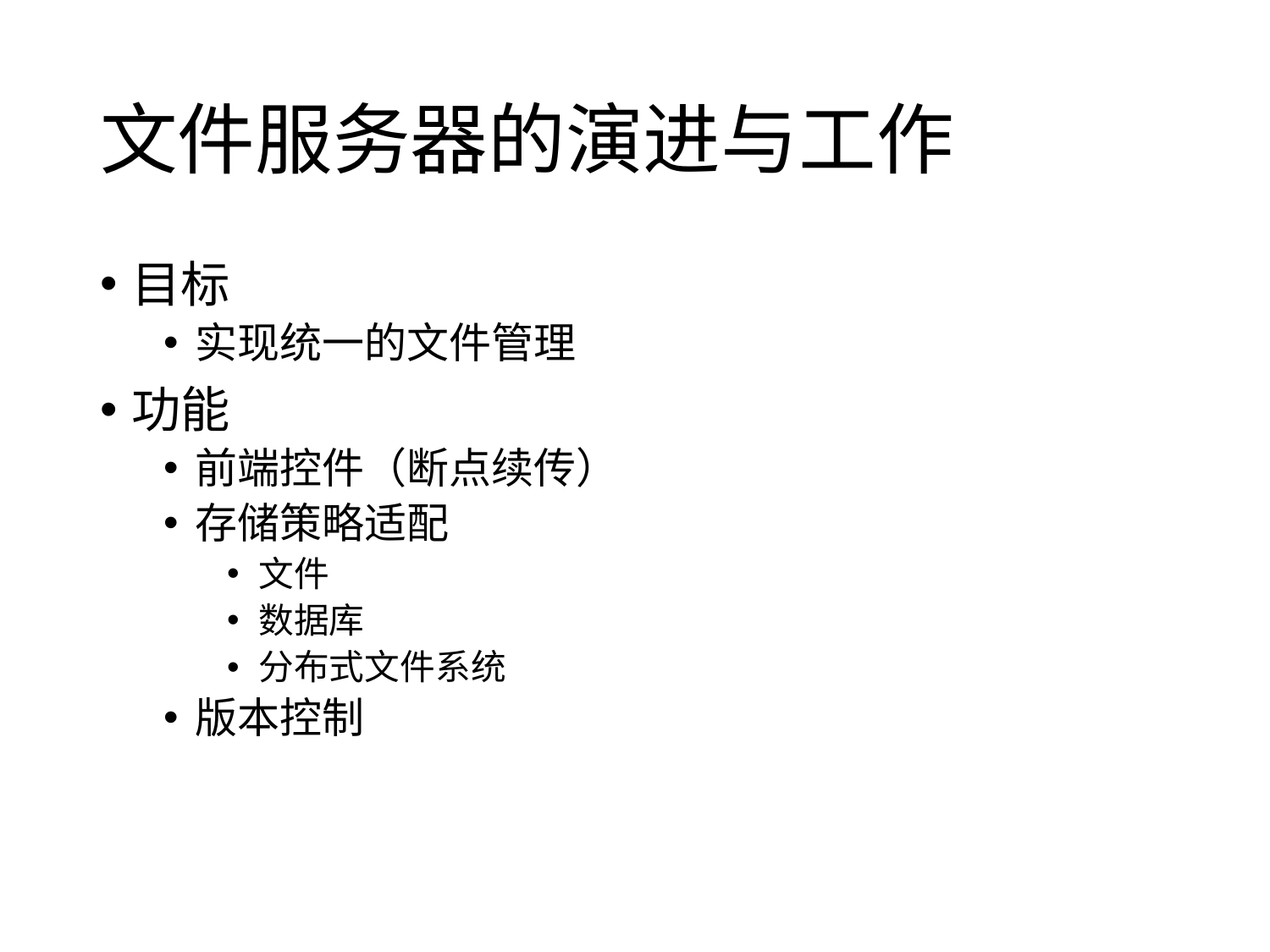

# 文件服务器的演进与工作
目标
实现统一的文件管理
功能
前端控件（断点续传）
存储策略适配
文件
数据库
分布式文件系统
版本控制